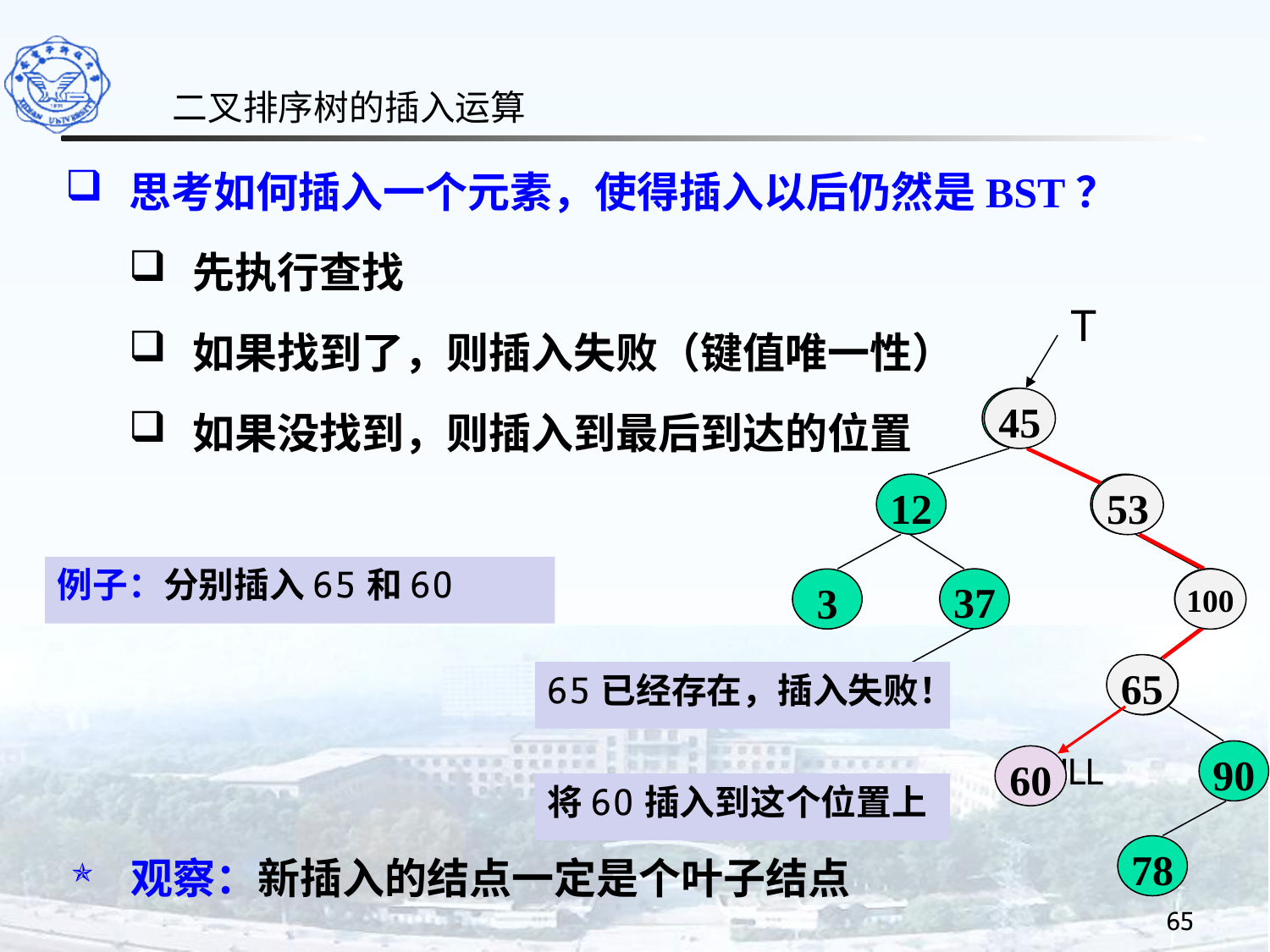

二叉排序树的插入运算
思考如何插入一个元素，使得插入以后仍然是BST？
先执行查找
如果找到了，则插入失败（键值唯一性）
如果没找到，则插入到最后到达的位置
T

45

12
53

100
37
3

65
24

90

78
45

53

例子：分别插入65和60
100

65
65已经存在，插入失败！

NULL
60
将60插入到这个位置上
观察：新插入的结点一定是个叶子结点
65